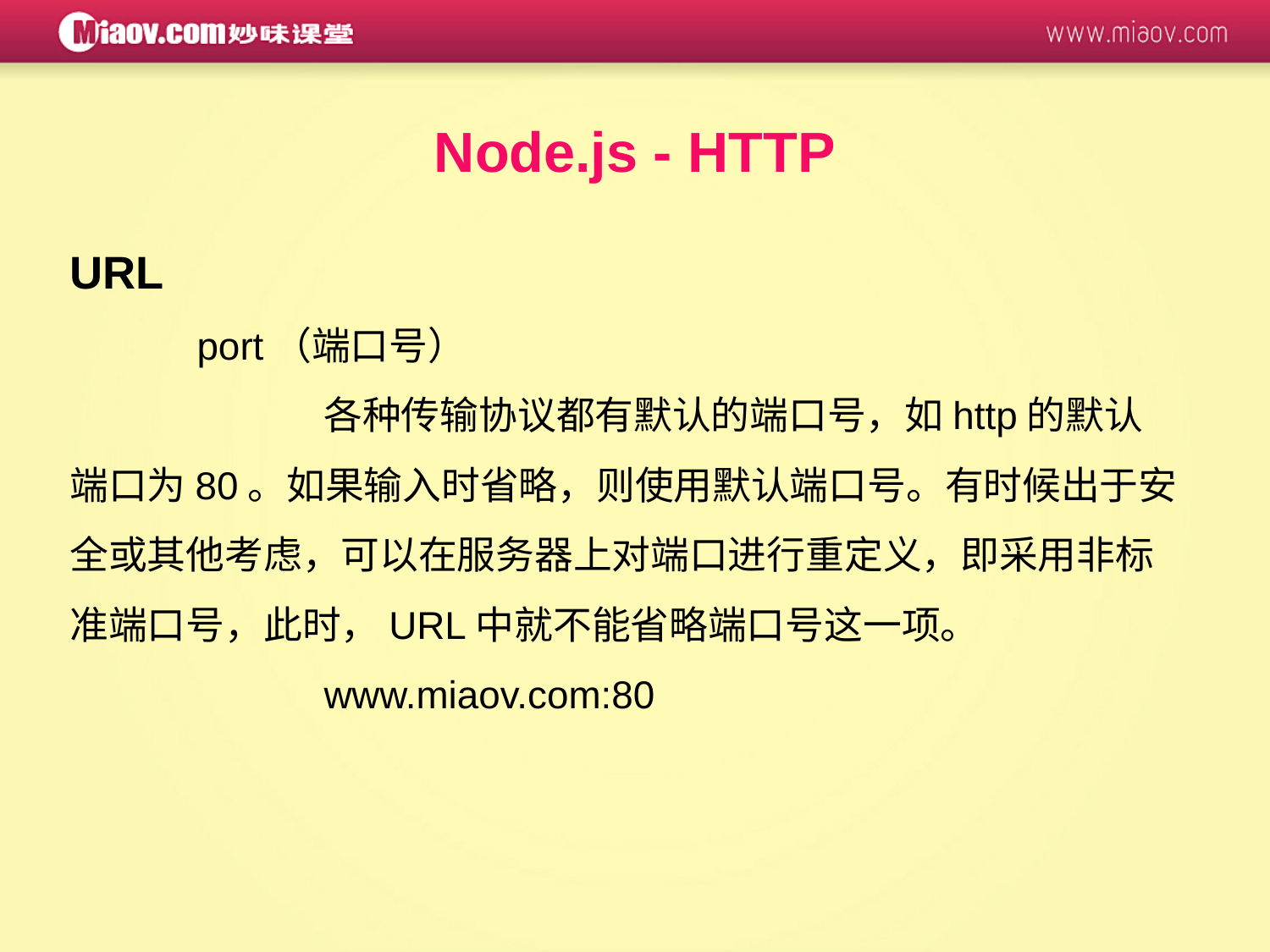

Node.js - HTTP
URL
	port（端口号）
		各种传输协议都有默认的端口号，如http的默认端口为80。如果输入时省略，则使用默认端口号。有时候出于安全或其他考虑，可以在服务器上对端口进行重定义，即采用非标准端口号，此时，URL中就不能省略端口号这一项。
		www.miaov.com:80